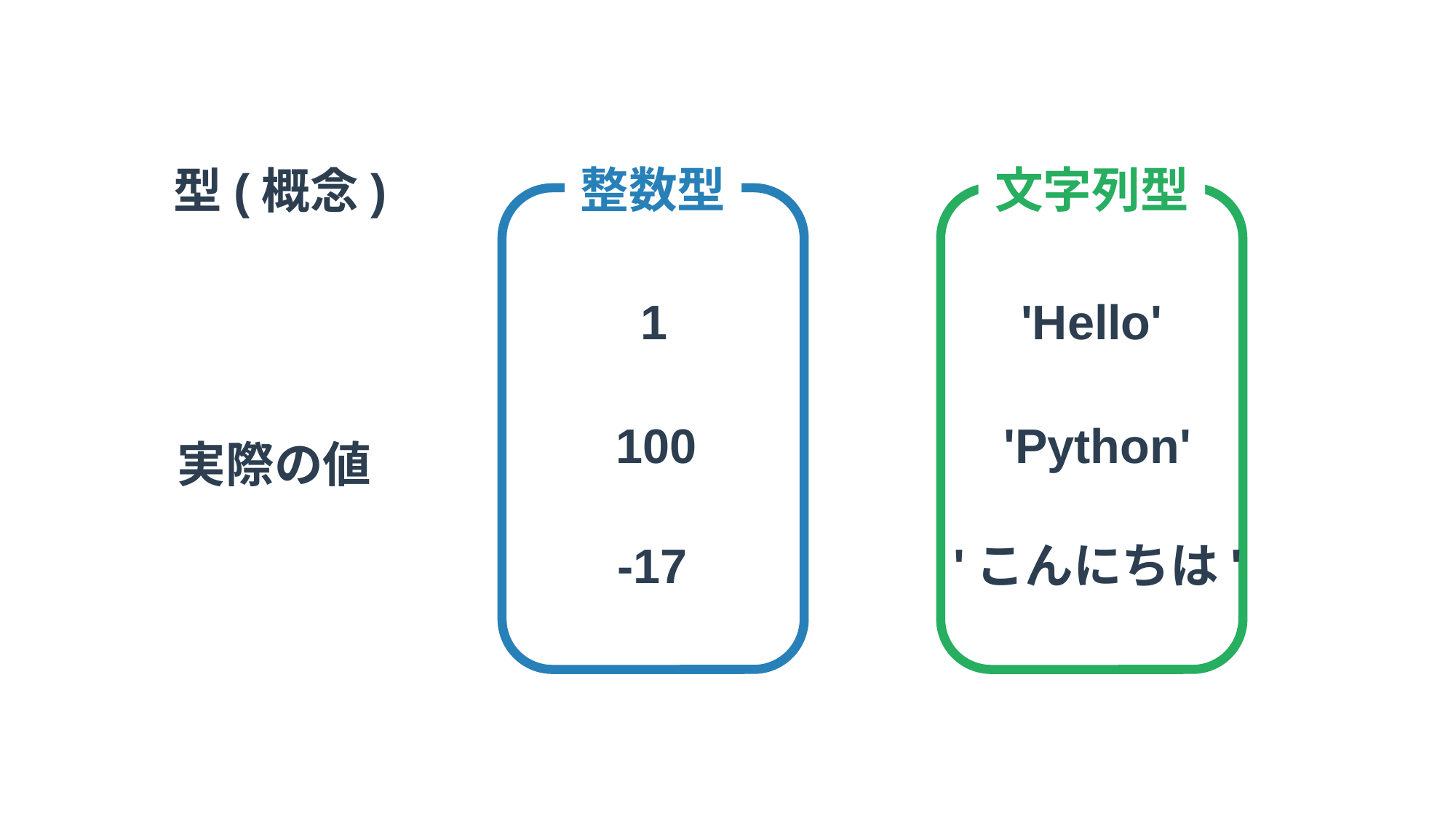

整数型
文字列型
型(概念)

'Hello'
1
100
'Python'
実際の値
'こんにちは'
-17